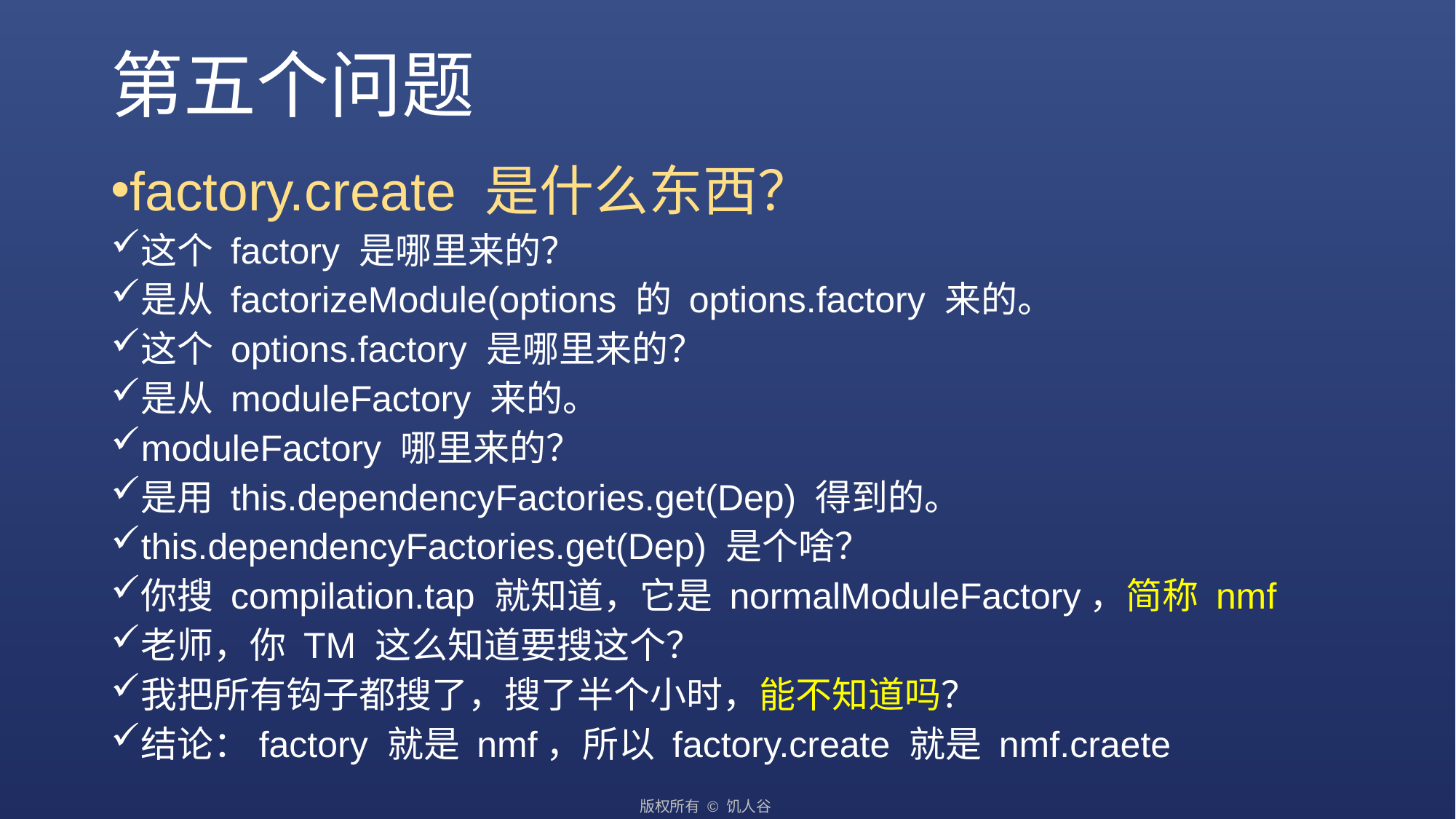

# 第五个问题
factory.create 是什么东西？
这个 factory 是哪里来的？
是从 factorizeModule(options 的 options.factory 来的。
这个 options.factory 是哪里来的？
是从 moduleFactory 来的。
moduleFactory 哪里来的？
是用 this.dependencyFactories.get(Dep) 得到的。
this.dependencyFactories.get(Dep) 是个啥？
你搜 compilation.tap 就知道，它是 normalModuleFactory，简称 nmf
老师，你 TM 这么知道要搜这个？
我把所有钩子都搜了，搜了半个小时，能不知道吗？
结论：factory 就是 nmf，所以 factory.create 就是 nmf.craete